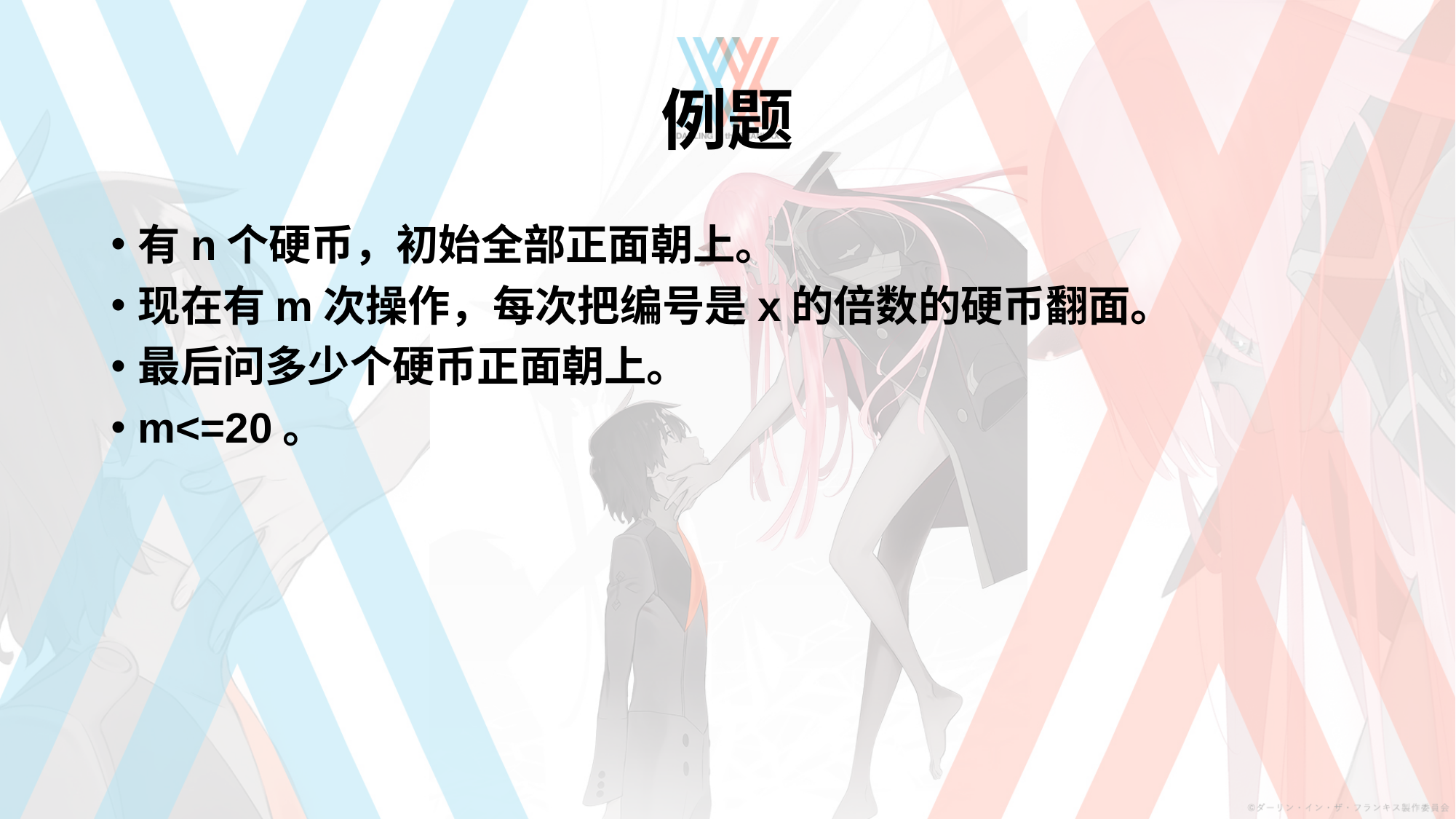

# 例题
有n个硬币，初始全部正面朝上。
现在有m次操作，每次把编号是x的倍数的硬币翻面。
最后问多少个硬币正面朝上。
m<=20。